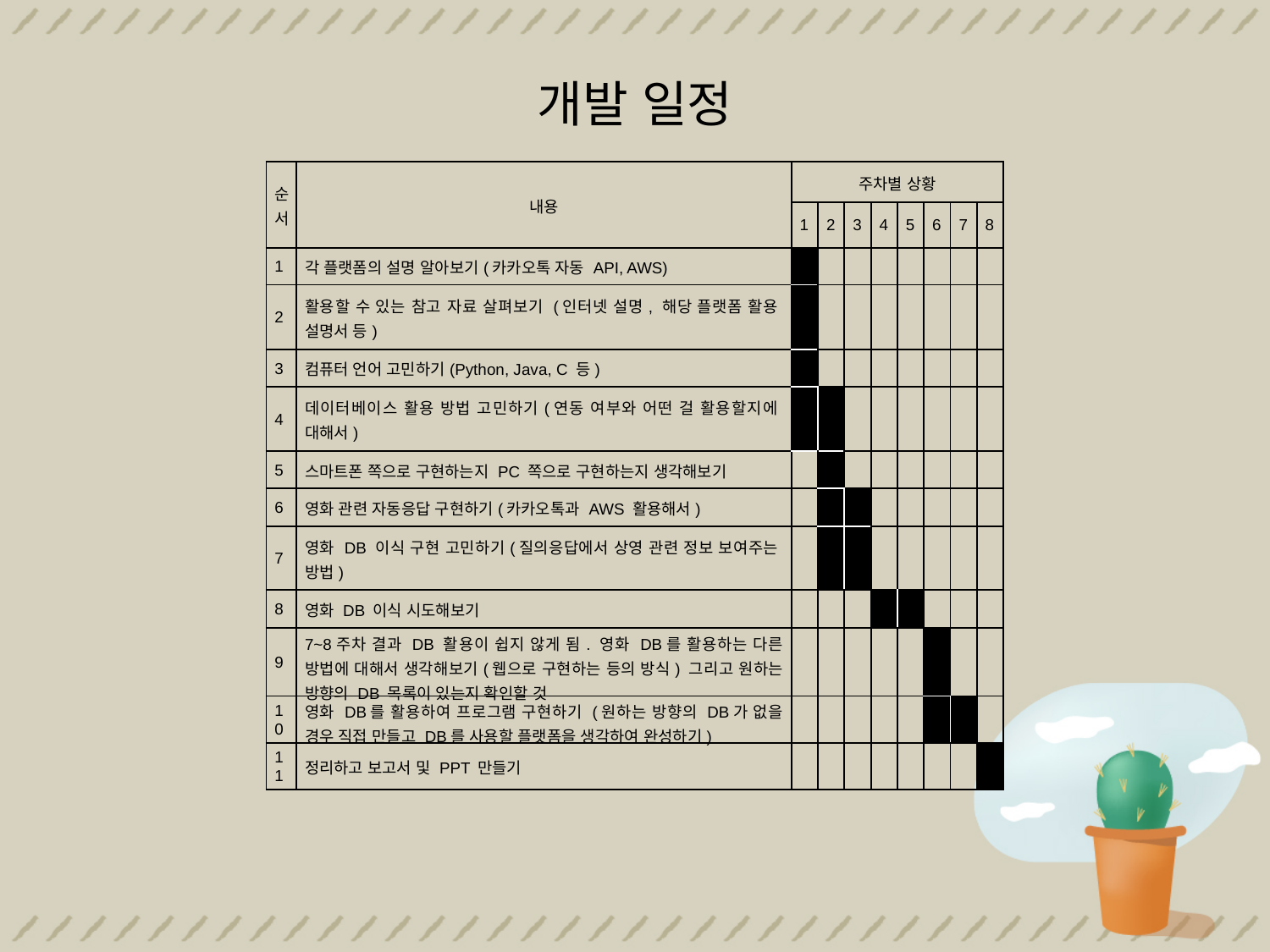

개발 일정
| 순서 | 내용 | 주차별 상황 |  |  |  |  |  |  |  |
| --- | --- | --- | --- | --- | --- | --- | --- | --- | --- |
|  |  | 1 | 2 | 3 | 4 | 5 | 6 | 7 | 8 |
| 1 | 각 플랫폼의 설명 알아보기(카카오톡 자동 API, AWS) |  |  |  |  |  |  |  |  |
| 2 | 활용할 수 있는 참고 자료 살펴보기 (인터넷 설명, 해당 플랫폼 활용 설명서 등) |  |  |  |  |  |  |  |  |
| 3 | 컴퓨터 언어 고민하기(Python, Java, C 등) |  |  |  |  |  |  |  |  |
| 4 | 데이터베이스 활용 방법 고민하기(연동 여부와 어떤 걸 활용할지에 대해서) |  |  |  |  |  |  |  |  |
| 5 | 스마트폰 쪽으로 구현하는지 PC 쪽으로 구현하는지 생각해보기 |  |  |  |  |  |  |  |  |
| 6 | 영화 관련 자동응답 구현하기(카카오톡과 AWS 활용해서) |  |  |  |  |  |  |  |  |
| 7 | 영화 DB 이식 구현 고민하기(질의응답에서 상영 관련 정보 보여주는 방법) |  |  |  |  |  |  |  |  |
| 8 | 영화 DB 이식 시도해보기 |  |  |  |  |  |  |  |  |
| 9 | 7~8주차 결과 DB 활용이 쉽지 않게 됨. 영화 DB를 활용하는 다른 방법에 대해서 생각해보기(웹으로 구현하는 등의 방식) 그리고 원하는 방향의 DB 목록이 있는지 확인할 것 |  |  |  |  |  |  |  |  |
| 10 | 영화 DB를 활용하여 프로그램 구현하기 (원하는 방향의 DB가 없을 경우 직접 만들고 DB를 사용할 플랫폼을 생각하여 완성하기) |  |  |  |  |  |  |  |  |
| 11 | 정리하고 보고서 및 PPT 만들기 |  |  |  |  |  |  |  |  |